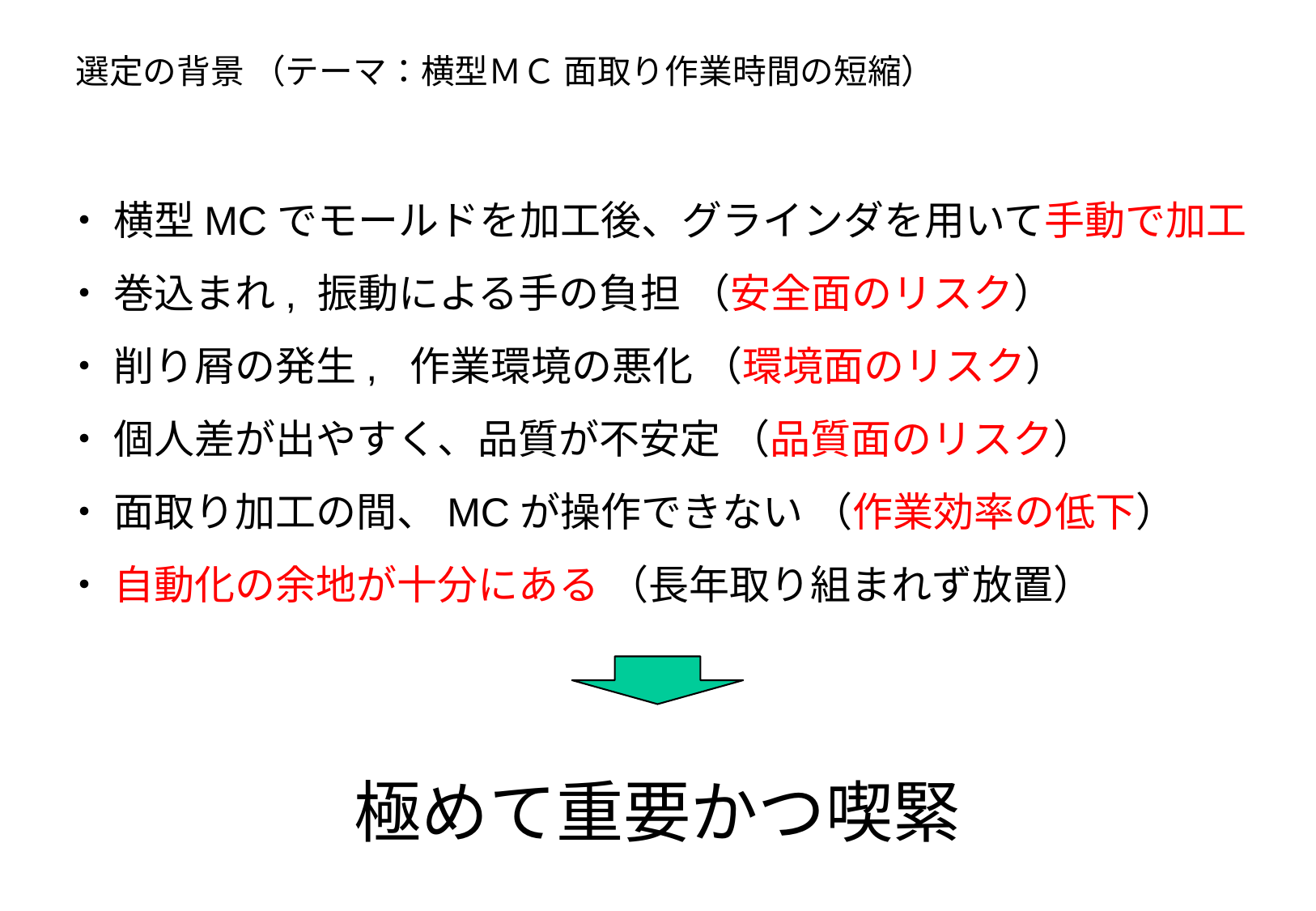

選定の背景 （テーマ：横型ＭＣ 面取り作業時間の短縮）
・ 横型MCでモールドを加工後、グラインダを用いて手動で加工
・ 巻込まれ, 振動による手の負担 （安全面のリスク）
・ 削り屑の発生,  作業環境の悪化 （環境面のリスク）
・ 個人差が出やすく、品質が不安定 （品質面のリスク）
・ 面取り加工の間、MCが操作できない （作業効率の低下）
・ 自動化の余地が十分にある （長年取り組まれず放置）

極めて重要かつ喫緊